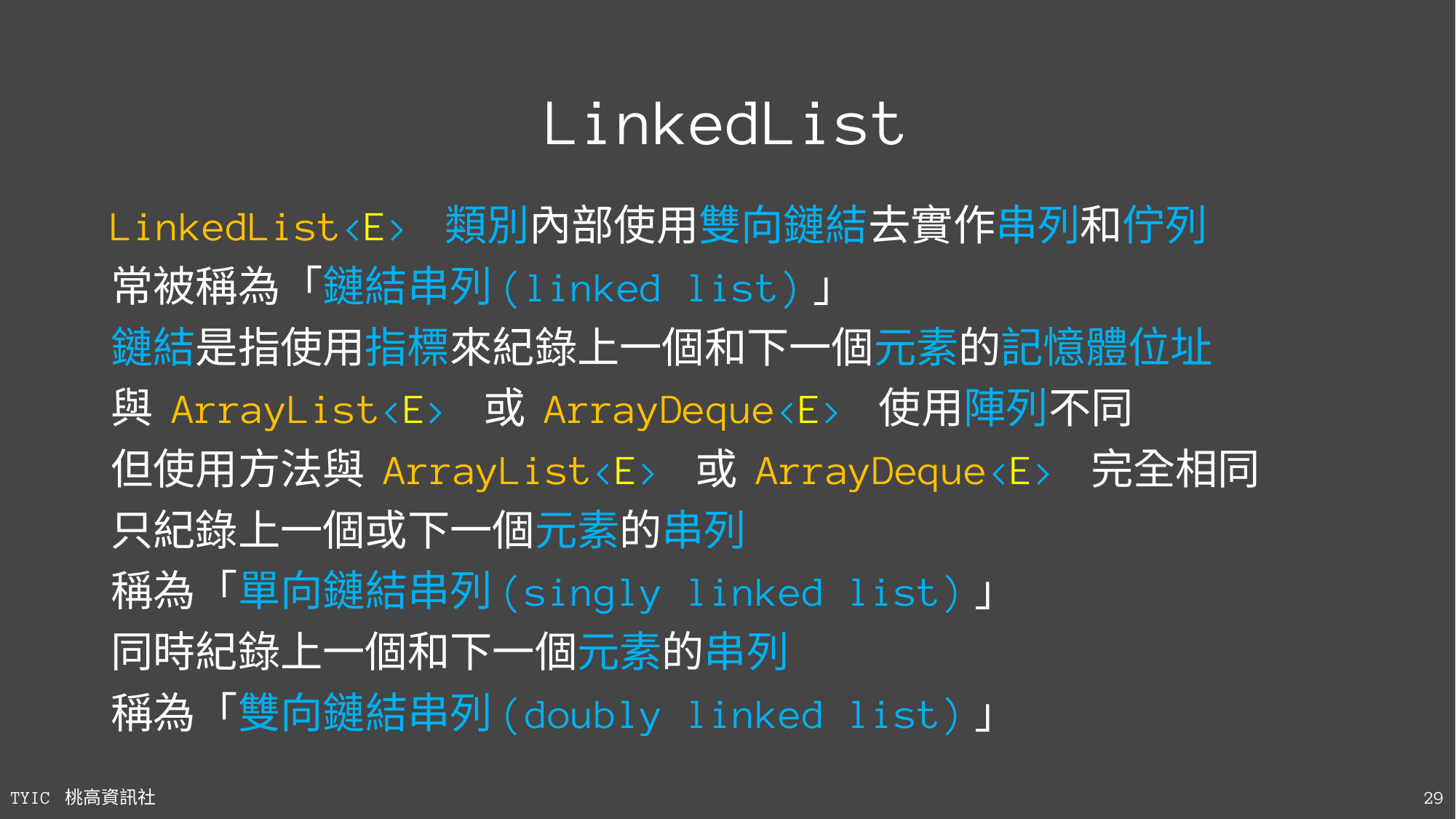

# LinkedList
LinkedList<E> 類別內部使用雙向鏈結去實作串列和佇列
常被稱為「鏈結串列(linked list)」
鏈結是指使用指標來紀錄上一個和下一個元素的記憶體位址
與 ArrayList<E> 或 ArrayDeque<E> 使用陣列不同
但使用方法與 ArrayList<E> 或 ArrayDeque<E> 完全相同
只紀錄上一個或下一個元素的串列
稱為「單向鏈結串列(singly linked list)」
同時紀錄上一個和下一個元素的串列
稱為「雙向鏈結串列(doubly linked list)」